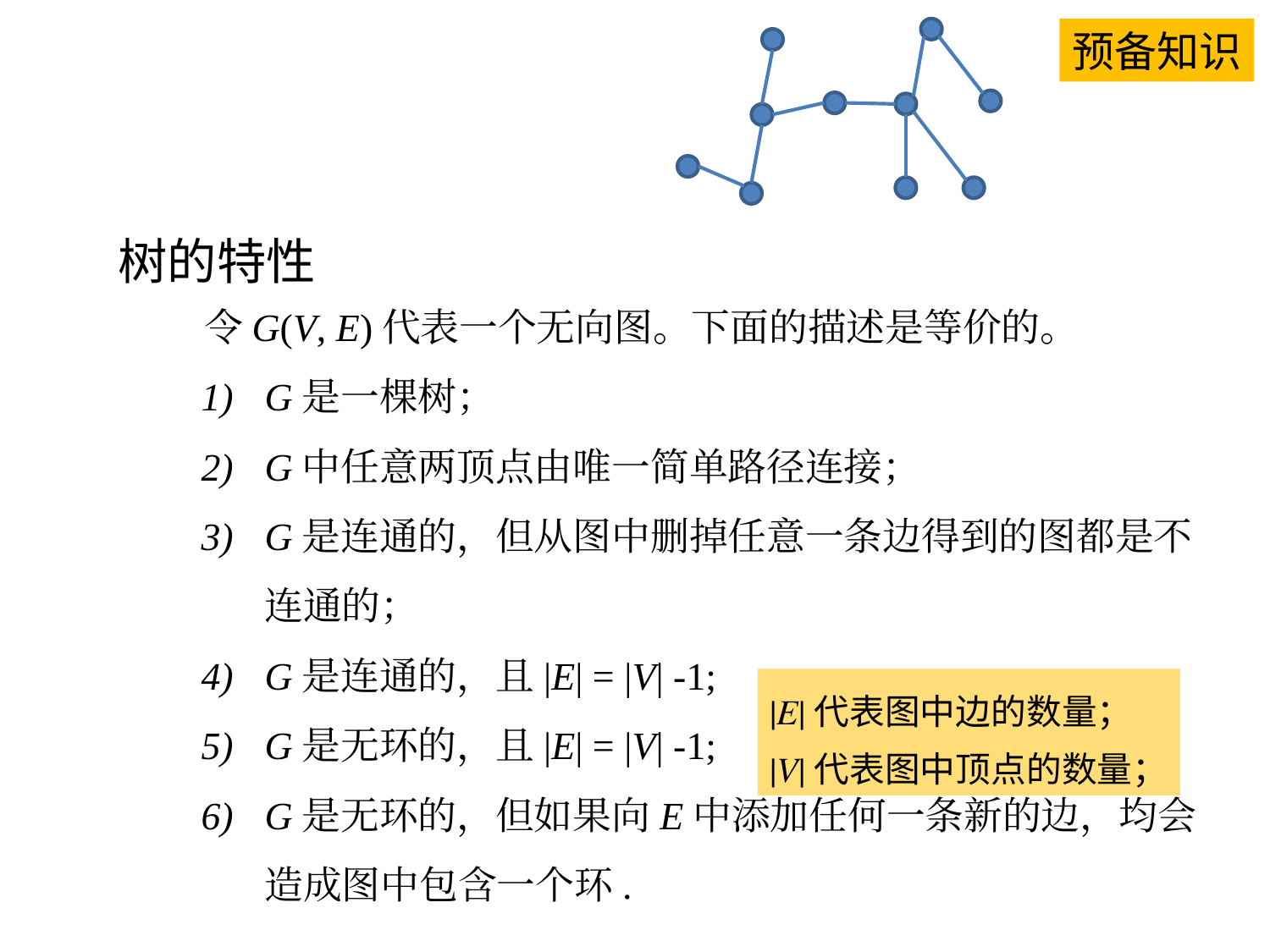

预备知识
树的特性

	令G(V, E)代表一个无向图。下面的描述是等价的。
G是一棵树；
G中任意两顶点由唯一简单路径连接；
G是连通的，但从图中删掉任意一条边得到的图都是不连通的；
G是连通的，且|E| = |V| -1;
G是无环的，且|E| = |V| -1;
G是无环的，但如果向E中添加任何一条新的边，均会造成图中包含一个环.
|E|代表图中边的数量；
|V|代表图中顶点的数量；